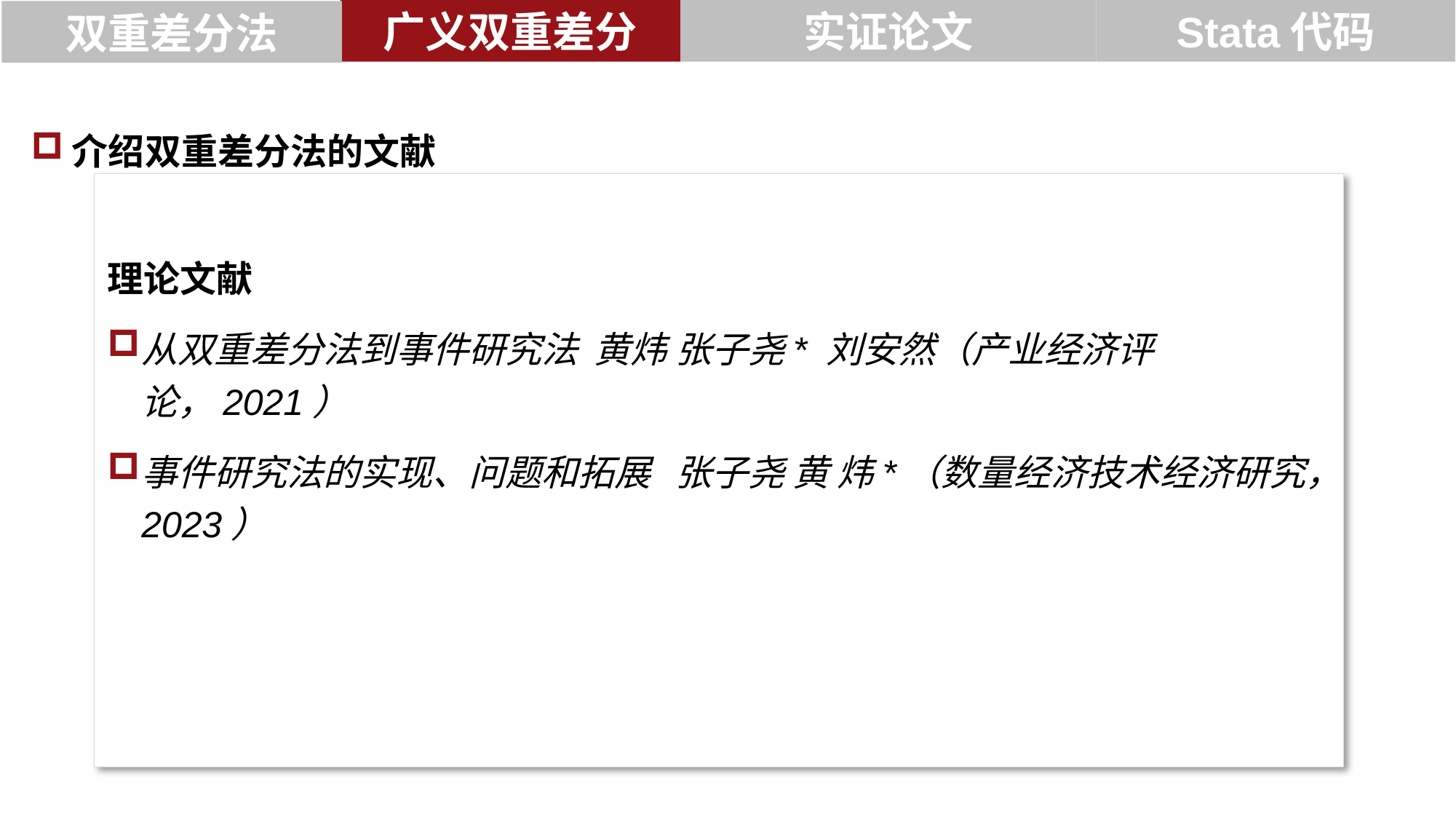

广义双重差分
实证论文
Stata代码
双重差分法
介绍双重差分法的文献
理论文献
从双重差分法到事件研究法  黄炜 张子尧* 刘安然（产业经济评论，2021）
事件研究法的实现、问题和拓展   张子尧 黄 炜*（数量经济技术经济研究，2023）